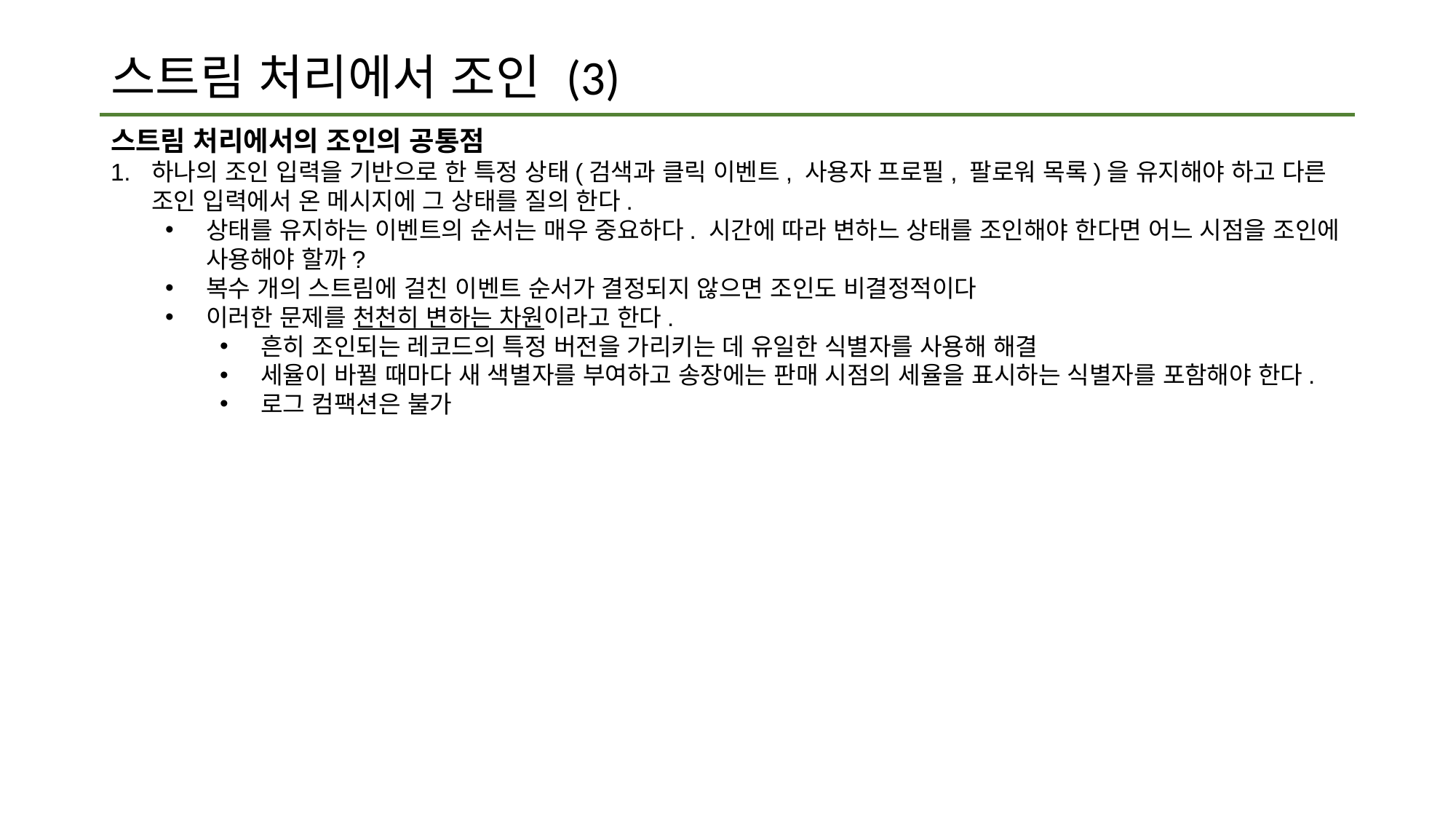

# 스트림 처리에서 조인 (3)
스트림 처리에서의 조인의 공통점
하나의 조인 입력을 기반으로 한 특정 상태(검색과 클릭 이벤트, 사용자 프로필, 팔로워 목록)을 유지해야 하고 다른 조인 입력에서 온 메시지에 그 상태를 질의 한다.
상태를 유지하는 이벤트의 순서는 매우 중요하다. 시간에 따라 변하느 상태를 조인해야 한다면 어느 시점을 조인에 사용해야 할까?
복수 개의 스트림에 걸친 이벤트 순서가 결정되지 않으면 조인도 비결정적이다
이러한 문제를 천천히 변하는 차원이라고 한다.
흔히 조인되는 레코드의 특정 버전을 가리키는 데 유일한 식별자를 사용해 해결
세율이 바뀔 때마다 새 색별자를 부여하고 송장에는 판매 시점의 세율을 표시하는 식별자를 포함해야 한다.
로그 컴팩션은 불가